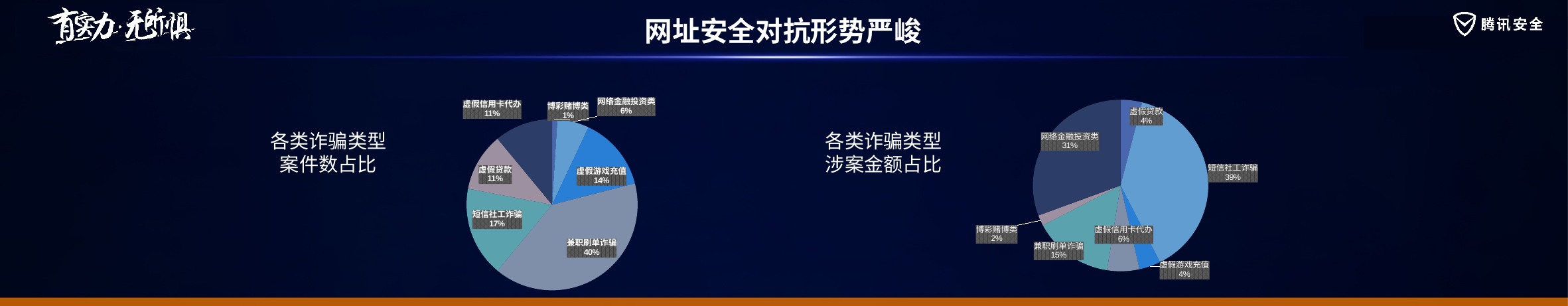

网址安全对抗形势严峻

### Chart

| Category | 列1 |
|---|---|
| 虚假贷款 | 0.04 |
| 短信社工诈骗 | 0.39 |
| 虚假游戏充值 | 0.04 |
| 虚假信用卡代办 | 0.06 |
| 兼职刷单诈骗 | 0.15 |
| 博彩赌博类 | 0.02 |
| 网络金融投资类 | 0.31 |

### Chart

| Category | 销售额 |
|---|---|
| 博彩赌博类 | 0.01 |
| 网络金融投资类 | 0.06 |
| 虚假游戏充值 | 0.14 |
| 兼职刷单诈骗 | 0.4 |
| 短信社工诈骗 | 0.17 |
| 虚假贷款 | 0.11 |
| 虚假信用卡代办 | 0.11 |
各类诈骗类型
案件数占比
各类诈骗类型
涉案金额占比